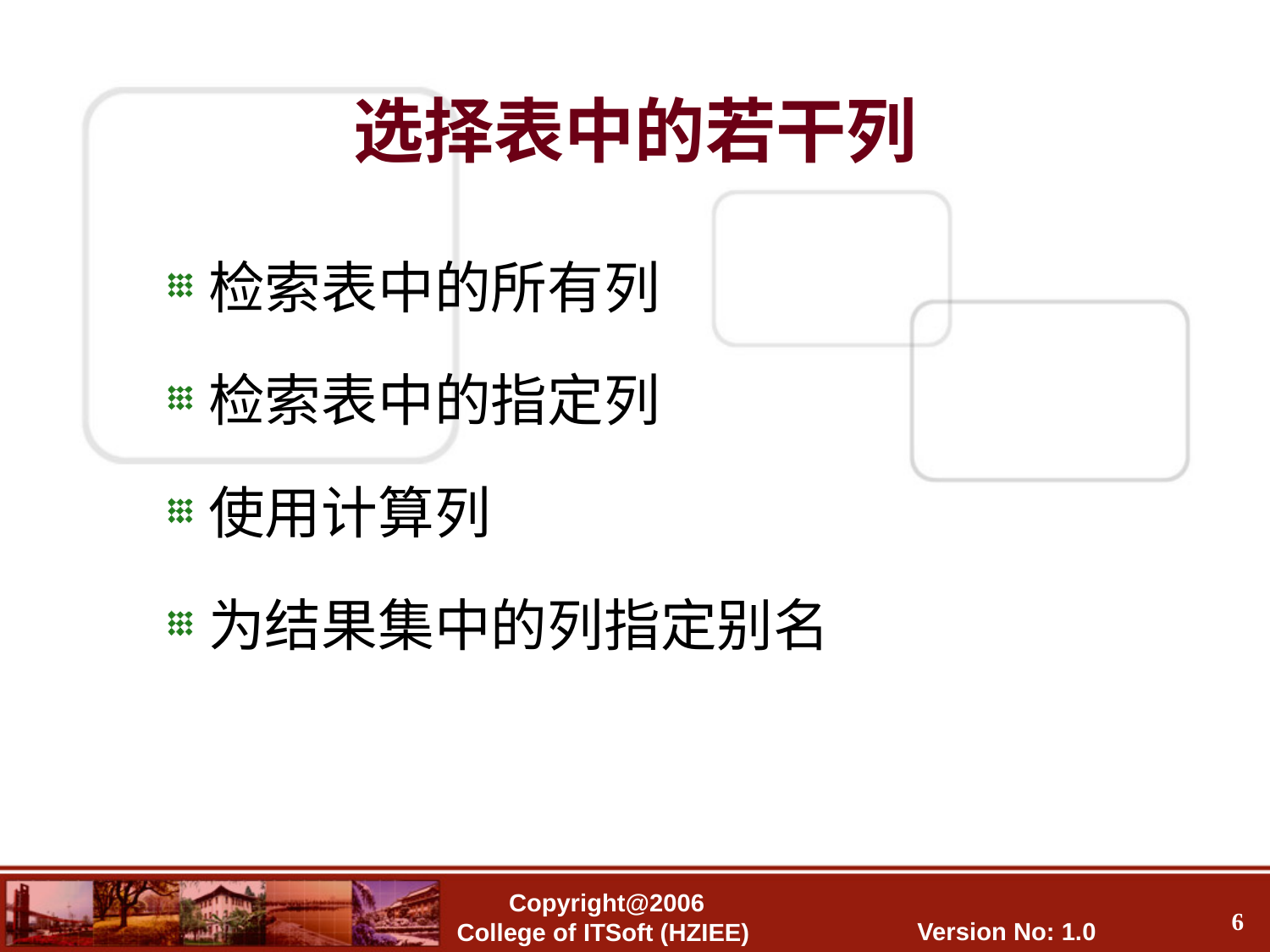

选择表中的若干列
检索表中的所有列
检索表中的指定列
使用计算列
为结果集中的列指定别名